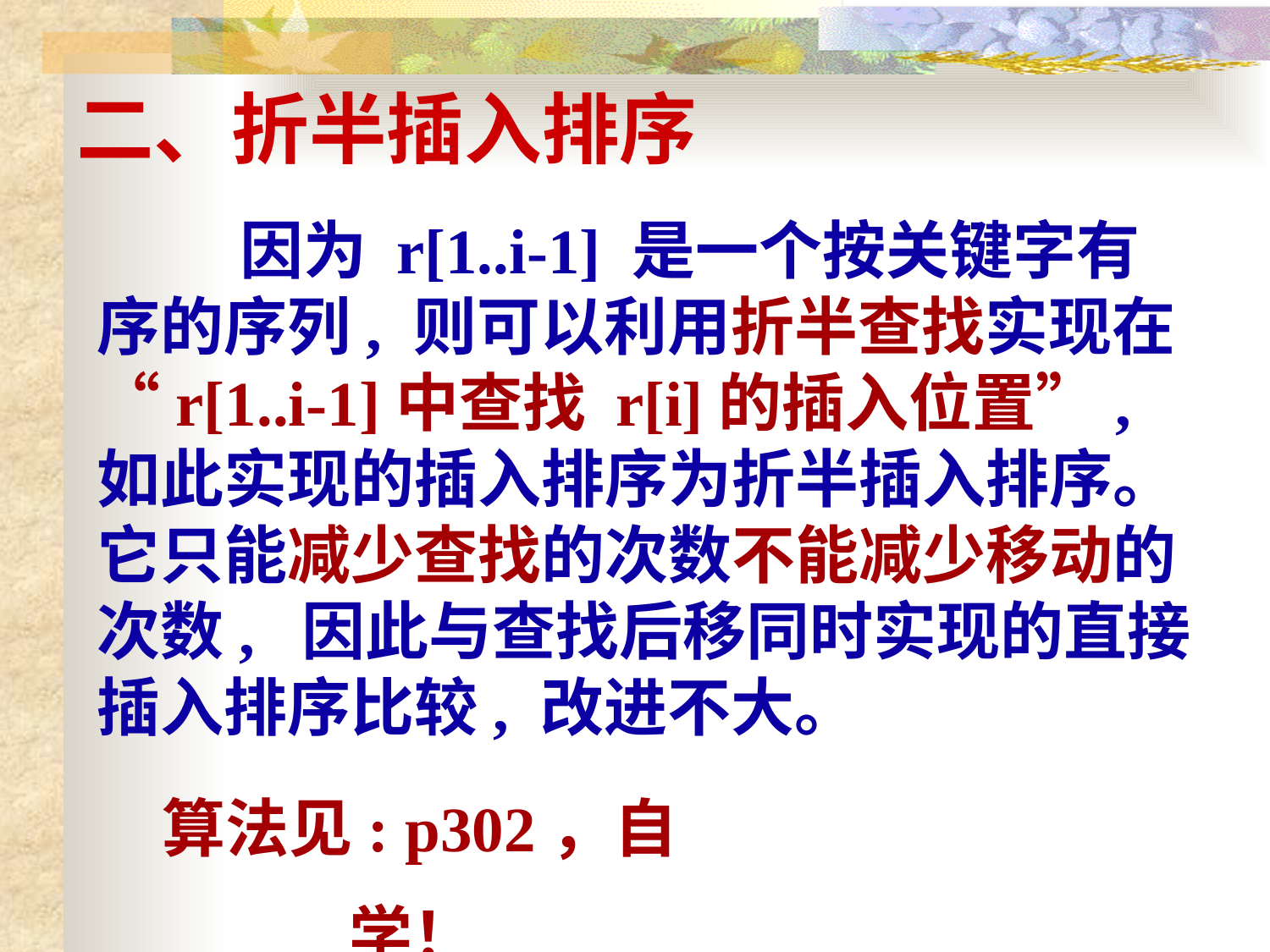

二、折半插入排序
          因为 r[1..i-1] 是一个按关键字有序的序列, 则可以利用折半查找实现在“r[1..i-1]中查找 r[i]的插入位置”,  如此实现的插入排序为折半插入排序。它只能减少查找的次数不能减少移动的次数,  因此与查找后移同时实现的直接插入排序比较, 改进不大。
算法见: p302，自学！